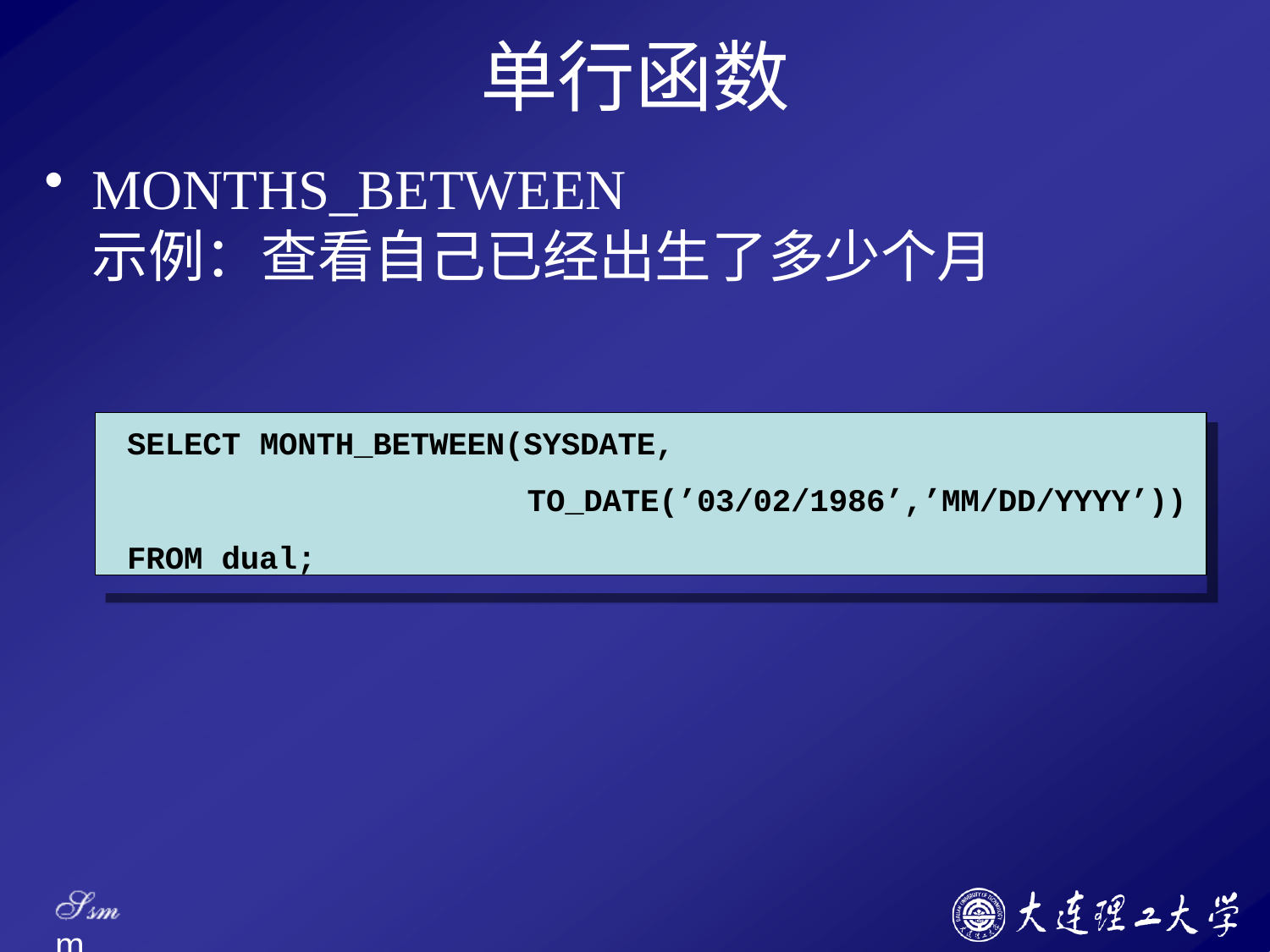

# 单行函数
MONTHS_BETWEEN
示例：查看自己已经出生了多少个月
SELECT MONTH_BETWEEN(SYSDATE,
TO_DATE(’03/02/1986’,’MM/DD/YYYY’))
FROM dual;

Ssm